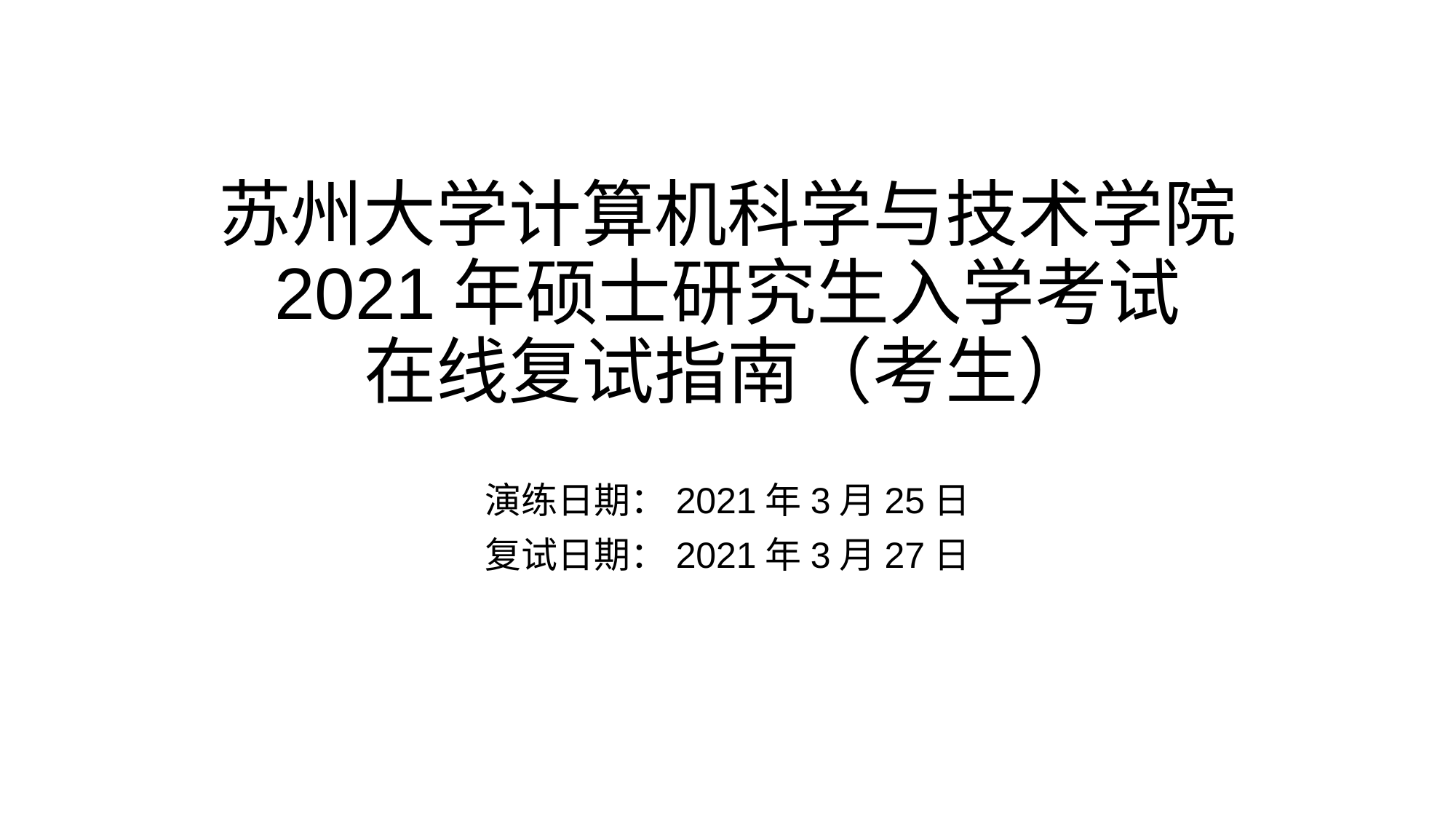

# 苏州大学计算机科学与技术学院 2021年硕士研究生入学考试 在线复试指南（考生）
演练日期：2021年3月25日
复试日期：2021年3月27日